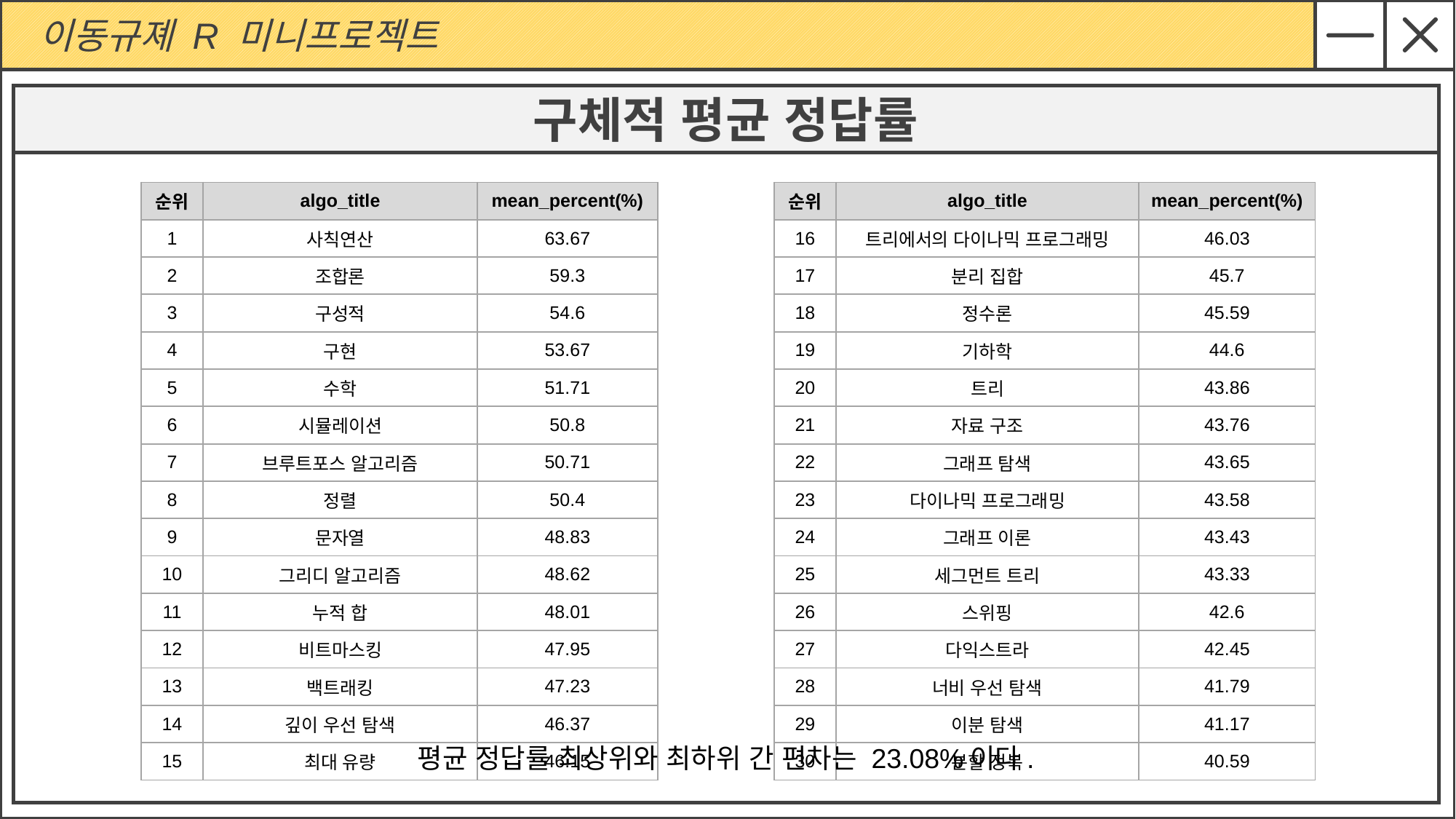

이동규졔 R 미니프로젝트

구체적 평균 정답률

| 순위 | algo\_title | mean\_percent(%) |
| --- | --- | --- |
| 1 | 사칙연산 | 63.67 |
| 2 | 조합론 | 59.3 |
| 3 | 구성적 | 54.6 |
| 4 | 구현 | 53.67 |
| 5 | 수학 | 51.71 |
| 6 | 시뮬레이션 | 50.8 |
| 7 | 브루트포스 알고리즘 | 50.71 |
| 8 | 정렬 | 50.4 |
| 9 | 문자열 | 48.83 |
| 10 | 그리디 알고리즘 | 48.62 |
| 11 | 누적 합 | 48.01 |
| 12 | 비트마스킹 | 47.95 |
| 13 | 백트래킹 | 47.23 |
| 14 | 깊이 우선 탐색 | 46.37 |
| 15 | 최대 유량 | 46.15 |
| 순위 | algo\_title | mean\_percent(%) |
| --- | --- | --- |
| 16 | 트리에서의 다이나믹 프로그래밍 | 46.03 |
| 17 | 분리 집합 | 45.7 |
| 18 | 정수론 | 45.59 |
| 19 | 기하학 | 44.6 |
| 20 | 트리 | 43.86 |
| 21 | 자료 구조 | 43.76 |
| 22 | 그래프 탐색 | 43.65 |
| 23 | 다이나믹 프로그래밍 | 43.58 |
| 24 | 그래프 이론 | 43.43 |
| 25 | 세그먼트 트리 | 43.33 |
| 26 | 스위핑 | 42.6 |
| 27 | 다익스트라 | 42.45 |
| 28 | 너비 우선 탐색 | 41.79 |
| 29 | 이분 탐색 | 41.17 |
| 30 | 분할 정복 | 40.59 |
평균 정답률 최상위와 최하위 간 편차는 23.08%이다.